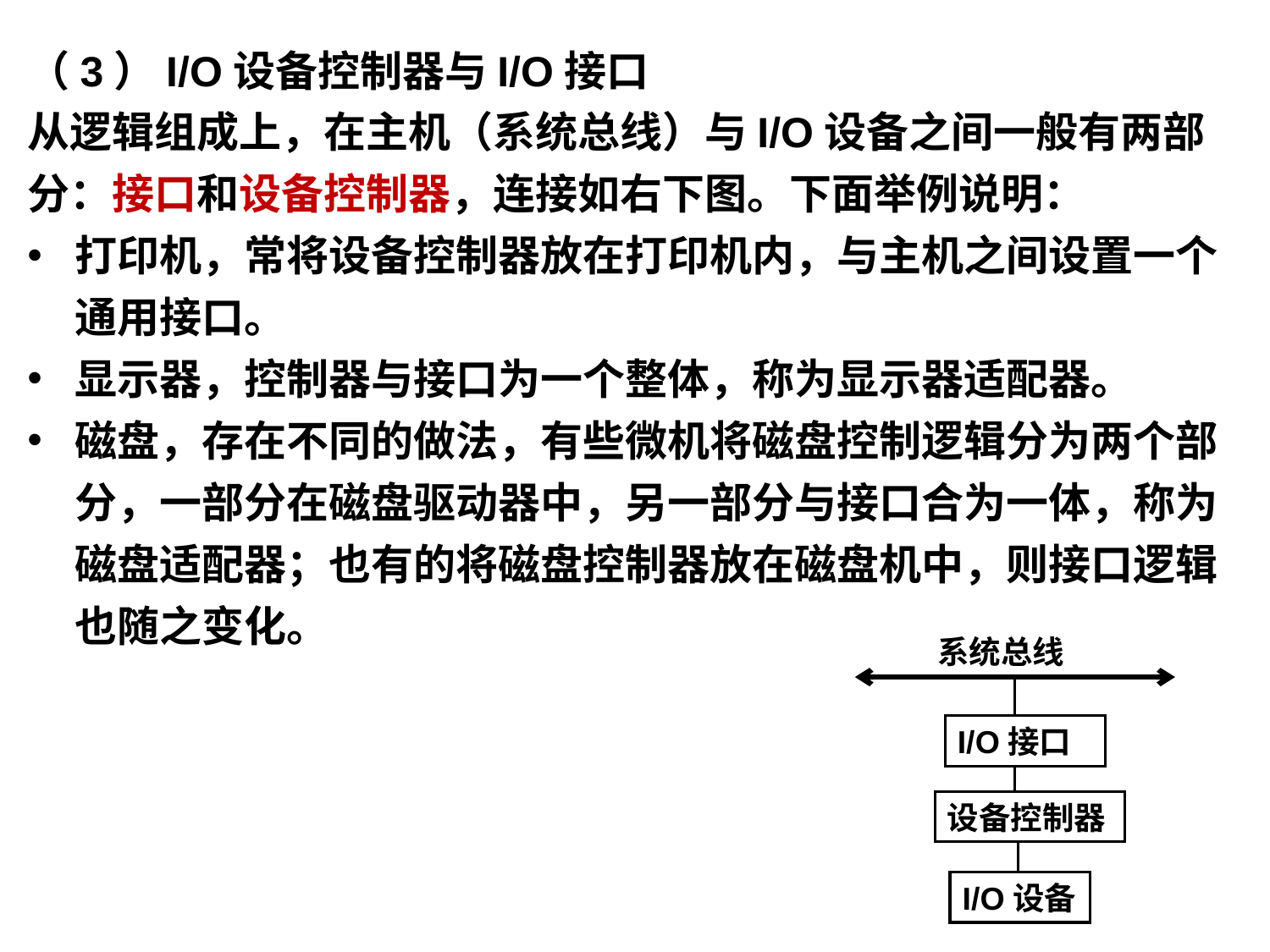

（3）I/O设备控制器与I/O接口
从逻辑组成上，在主机（系统总线）与I/O设备之间一般有两部分：接口和设备控制器，连接如右下图。下面举例说明：
打印机，常将设备控制器放在打印机内，与主机之间设置一个通用接口。
显示器，控制器与接口为一个整体，称为显示器适配器。
磁盘，存在不同的做法，有些微机将磁盘控制逻辑分为两个部分，一部分在磁盘驱动器中，另一部分与接口合为一体，称为磁盘适配器；也有的将磁盘控制器放在磁盘机中，则接口逻辑也随之变化。
系统总线
I/O接口
设备控制器
I/O设备
188